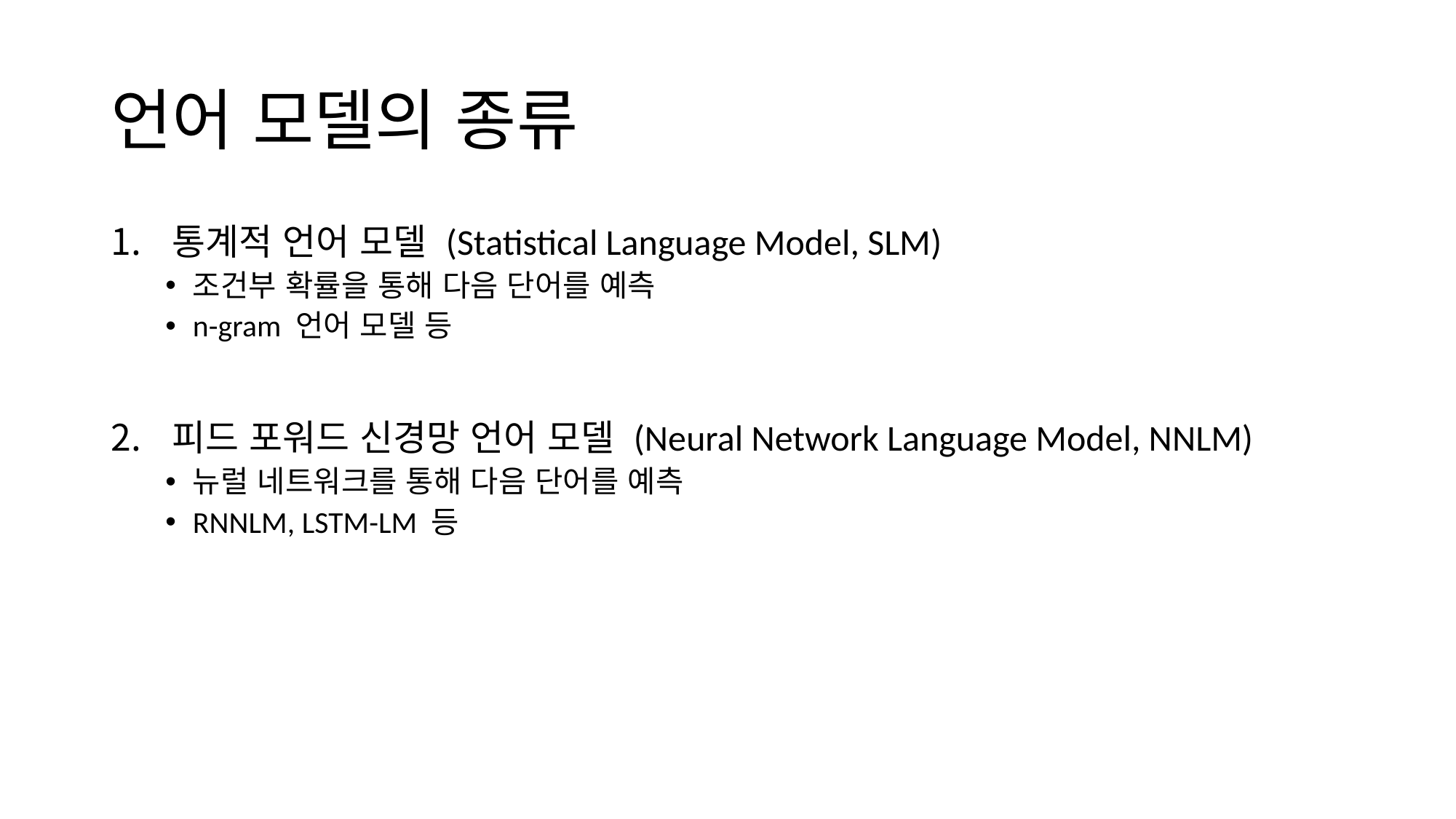

# 언어 모델의 종류
통계적 언어 모델 (Statistical Language Model, SLM)
조건부 확률을 통해 다음 단어를 예측
n-gram 언어 모델 등

피드 포워드 신경망 언어 모델 (Neural Network Language Model, NNLM)
뉴럴 네트워크를 통해 다음 단어를 예측
RNNLM, LSTM-LM 등